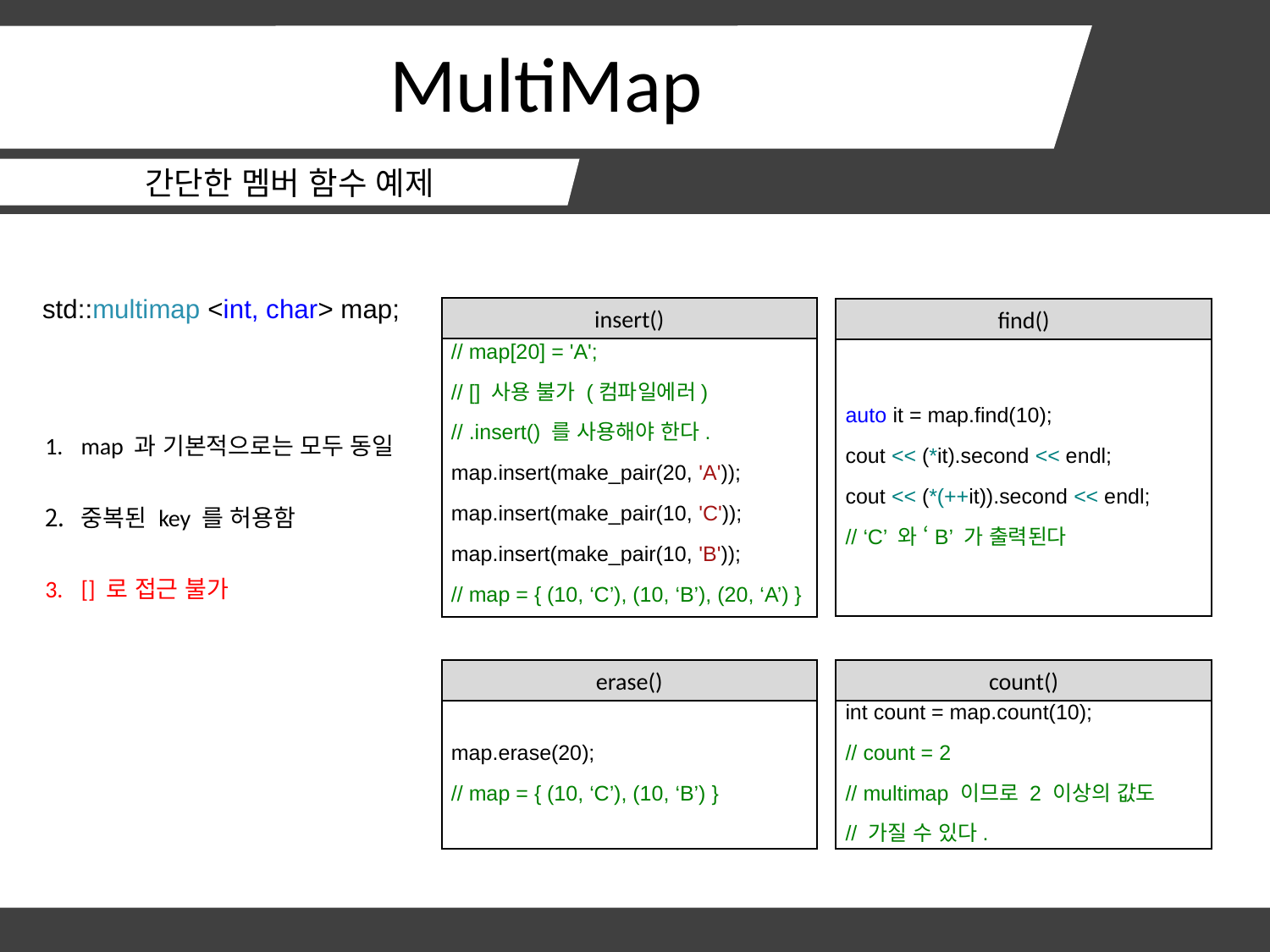

# MultiMap
간단한 멤버 함수 예제
std::multimap <int, char> map;
insert()
find()
// map[20] = 'A';
// [] 사용 불가 (컴파일에러)
// .insert() 를 사용해야 한다.
map.insert(make_pair(20, 'A'));
map.insert(make_pair(10, 'C'));
map.insert(make_pair(10, 'B'));
// map = { (10, ‘C’), (10, ‘B’), (20, ‘A’) }
auto it = map.find(10);
cout << (*it).second << endl;
cout << (*(++it)).second << endl;
// ‘C’ 와 ‘B’ 가 출력된다
map 과 기본적으로는 모두 동일
중복된 key 를 허용함
[] 로 접근 불가

erase()
count()
map.erase(20);
// map = { (10, ‘C’), (10, ‘B’) }
int count = map.count(10);
// count = 2
// multimap 이므로 2 이상의 값도
// 가질 수 있다.